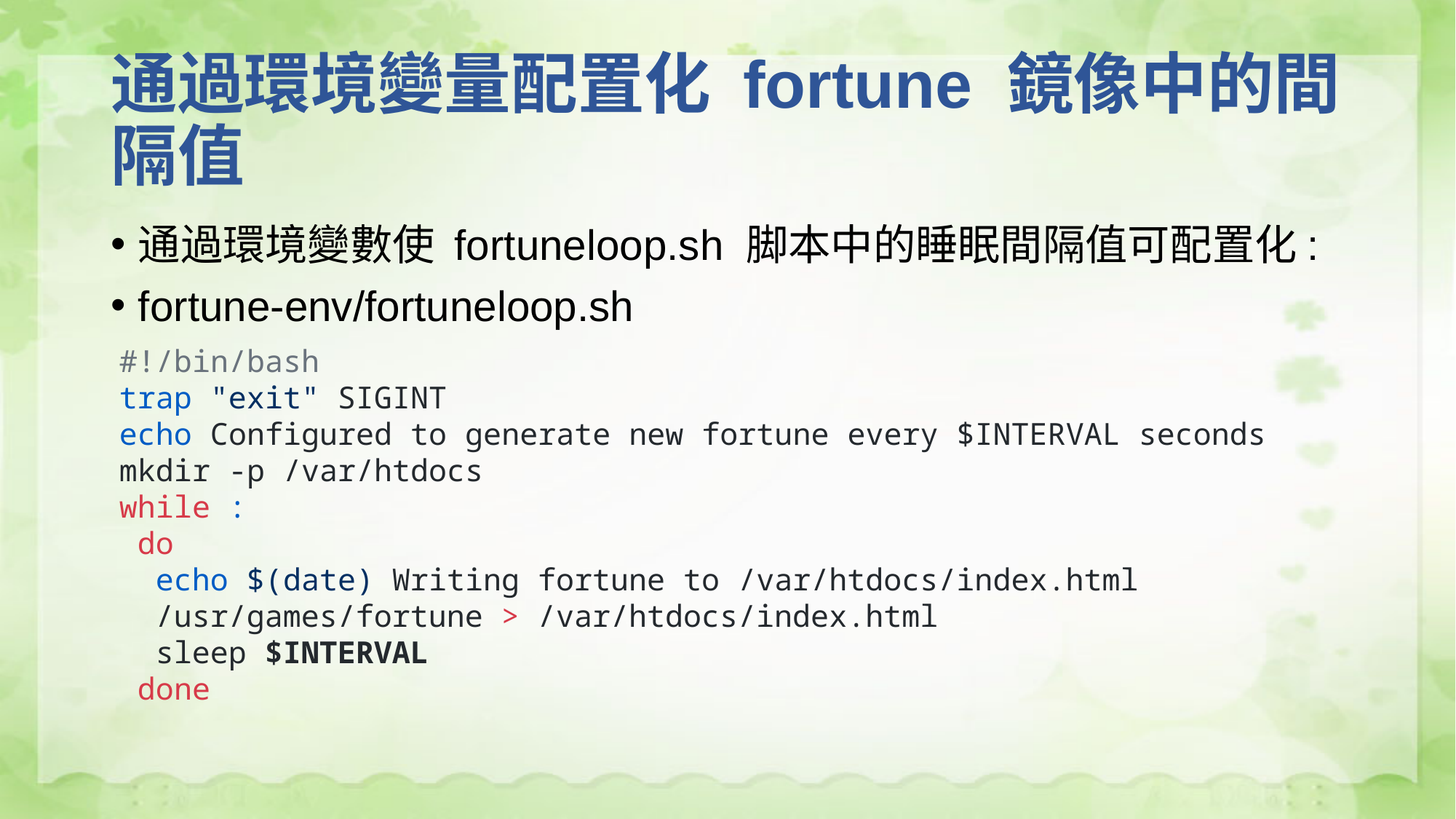

# 通過環境變量配置化 fortune 鏡像中的間隔值
通過環境變數使 fortuneloop.sh 脚本中的睡眠間隔值可配置化:
fortune-env/fortuneloop.sh
#!/bin/bash
trap "exit" SIGINT
echo Configured to generate new fortune every $INTERVAL seconds
mkdir -p /var/htdocs
while :
 do
  echo $(date) Writing fortune to /var/htdocs/index.html
  /usr/games/fortune > /var/htdocs/index.html
  sleep $INTERVAL
 done